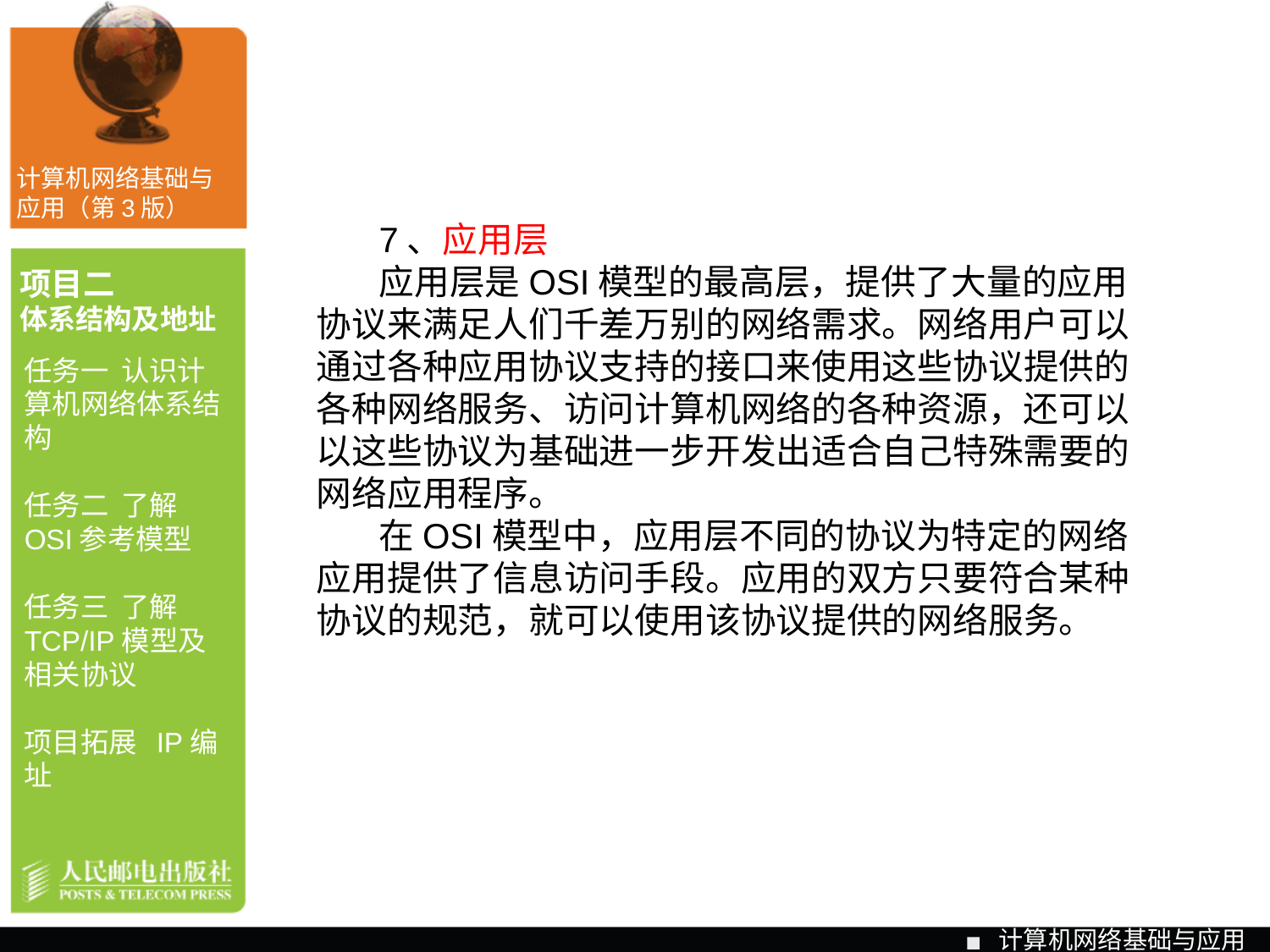

计算机网络基础与应用（第3版）
7、应用层
应用层是OSI模型的最高层，提供了大量的应用协议来满足人们千差万别的网络需求。网络用户可以通过各种应用协议支持的接口来使用这些协议提供的各种网络服务、访问计算机网络的各种资源，还可以以这些协议为基础进一步开发出适合自己特殊需要的网络应用程序。
在OSI模型中，应用层不同的协议为特定的网络应用提供了信息访问手段。应用的双方只要符合某种协议的规范，就可以使用该协议提供的网络服务。
项目二
体系结构及地址
任务一  认识计算机网络体系结构

任务二  了解OSI参考模型

任务三  了解TCP/IP模型及相关协议

项目拓展  IP编址

计算机网络基础与应用